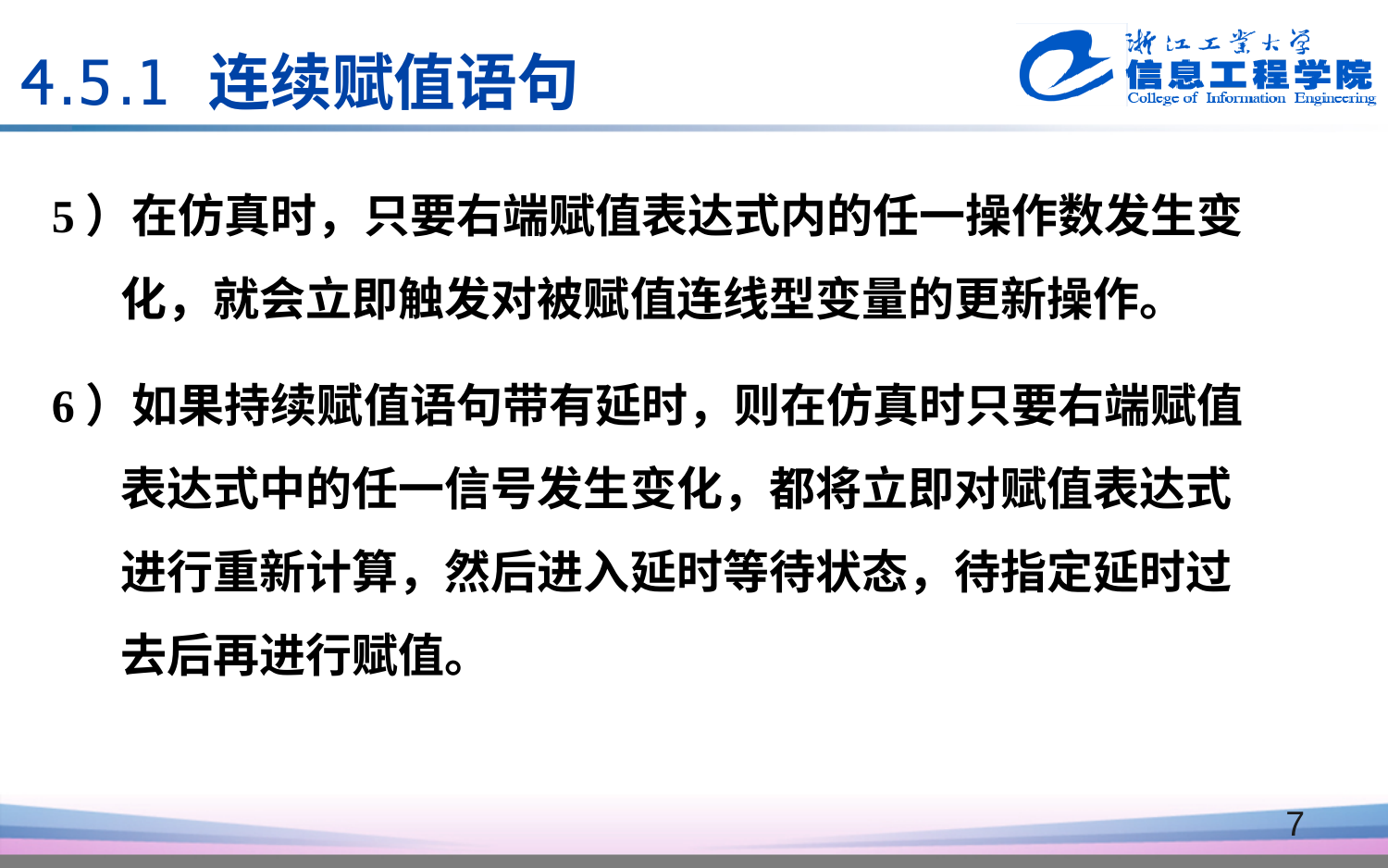

4.5.1 连续赋值语句
5）在仿真时，只要右端赋值表达式内的任一操作数发生变化，就会立即触发对被赋值连线型变量的更新操作。
6）如果持续赋值语句带有延时，则在仿真时只要右端赋值表达式中的任一信号发生变化，都将立即对赋值表达式进行重新计算，然后进入延时等待状态，待指定延时过去后再进行赋值。
7